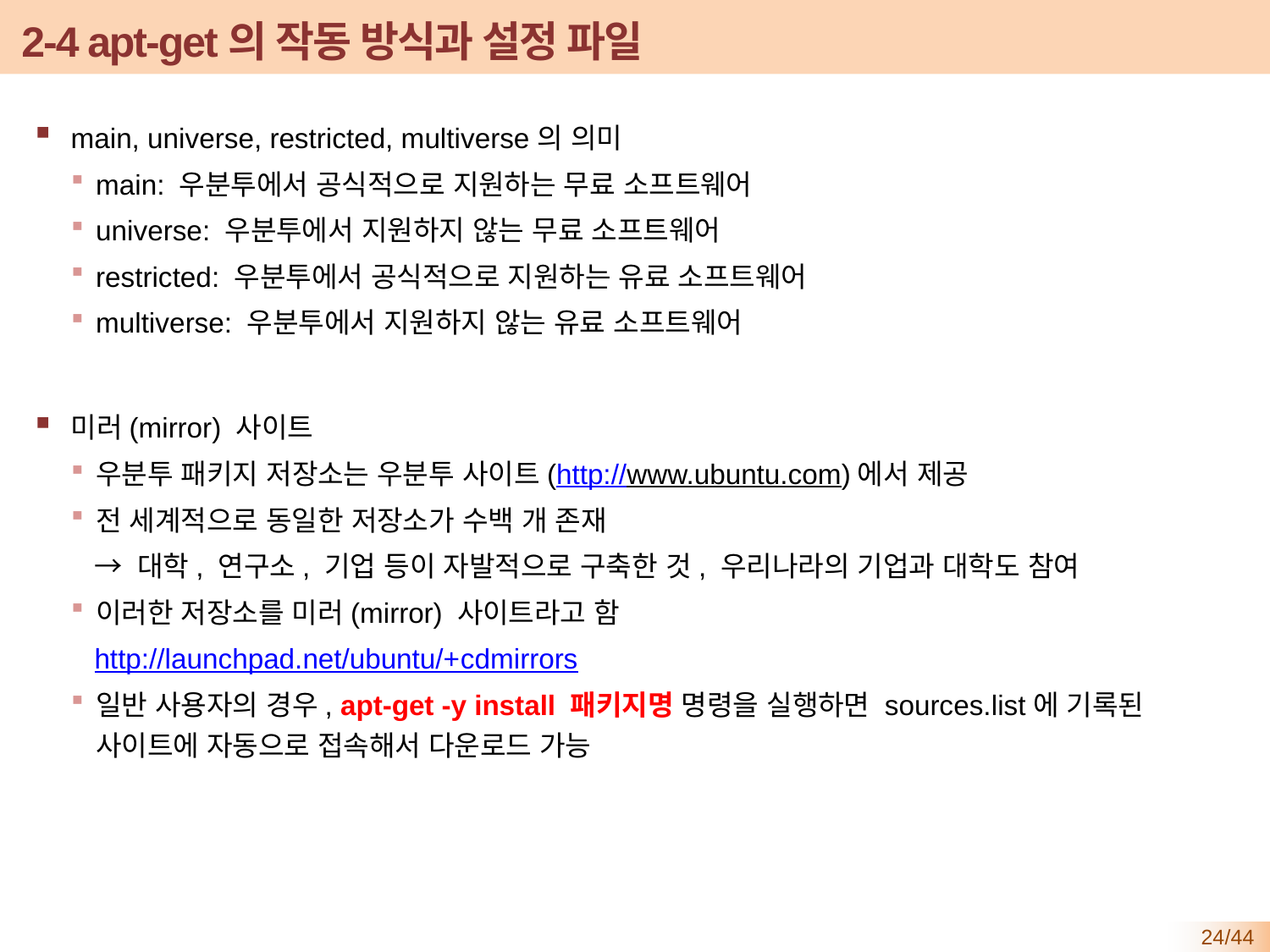

# 2-4 apt-get의 작동 방식과 설정 파일
main, universe, restricted, multiverse의 의미
main: 우분투에서 공식적으로 지원하는 무료 소프트웨어
universe: 우분투에서 지원하지 않는 무료 소프트웨어
restricted: 우분투에서 공식적으로 지원하는 유료 소프트웨어
multiverse: 우분투에서 지원하지 않는 유료 소프트웨어

미러(mirror) 사이트
우분투 패키지 저장소는 우분투 사이트(http://www.ubuntu.com)에서 제공
전 세계적으로 동일한 저장소가 수백 개 존재
   → 대학, 연구소, 기업 등이 자발적으로 구축한 것, 우리나라의 기업과 대학도 참여
이러한 저장소를 미러(mirror) 사이트라고 함
   http://launchpad.net/ubuntu/+cdmirrors
일반 사용자의 경우, apt-get -y install 패키지명 명령을 실행하면 sources.list에 기록된 사이트에 자동으로 접속해서 다운로드 가능